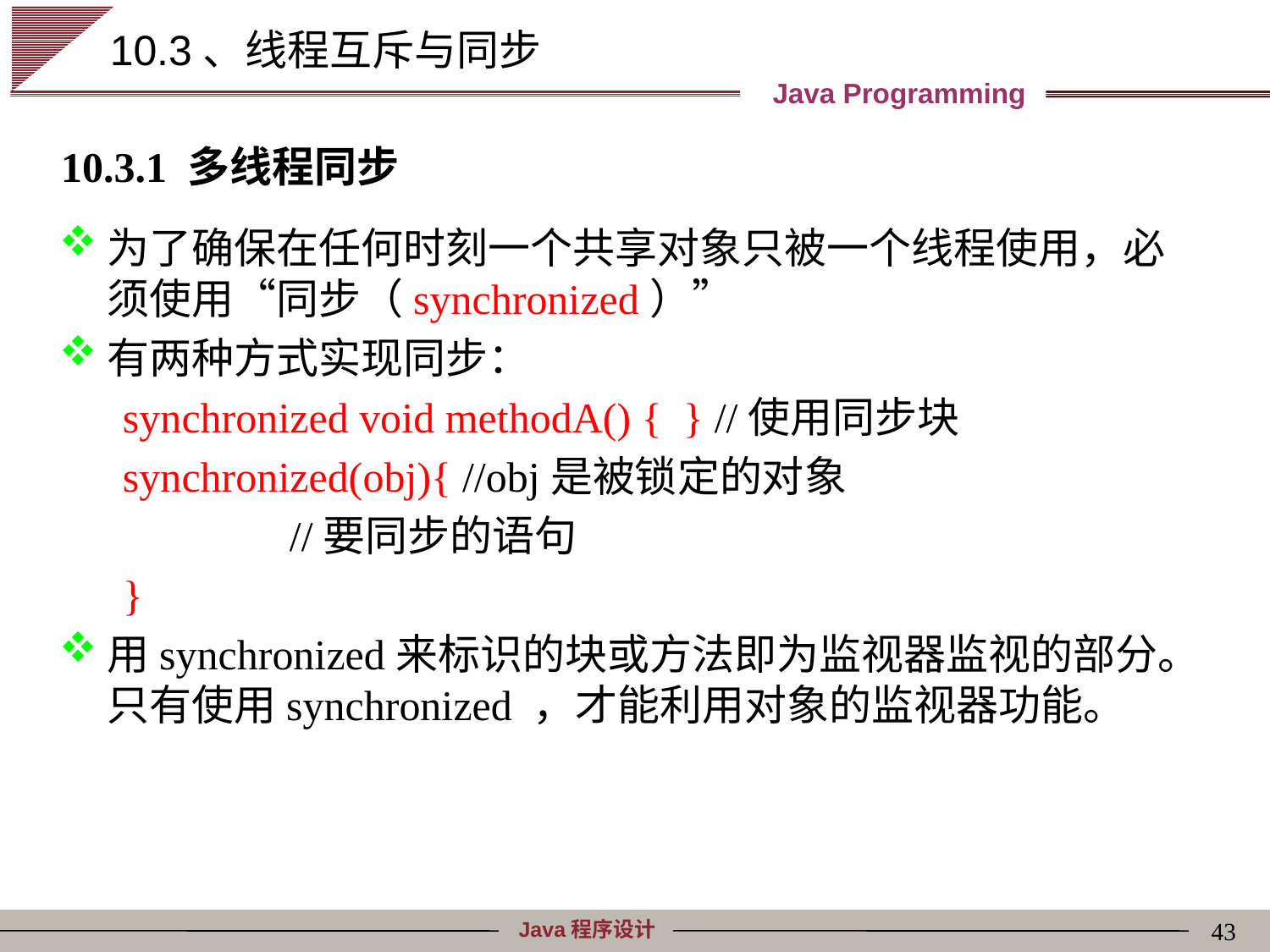

# 10.3、线程互斥与同步
10.3.1 多线程同步

为了确保在任何时刻一个共享对象只被一个线程使用，必须使用“同步（synchronized）”
有两种方式实现同步：
synchronized void methodA() {  } //使用同步块
synchronized(obj){ //obj是被锁定的对象
		//要同步的语句
}
用synchronized来标识的块或方法即为监视器监视的部分。只有使用synchronized ，才能利用对象的监视器功能。